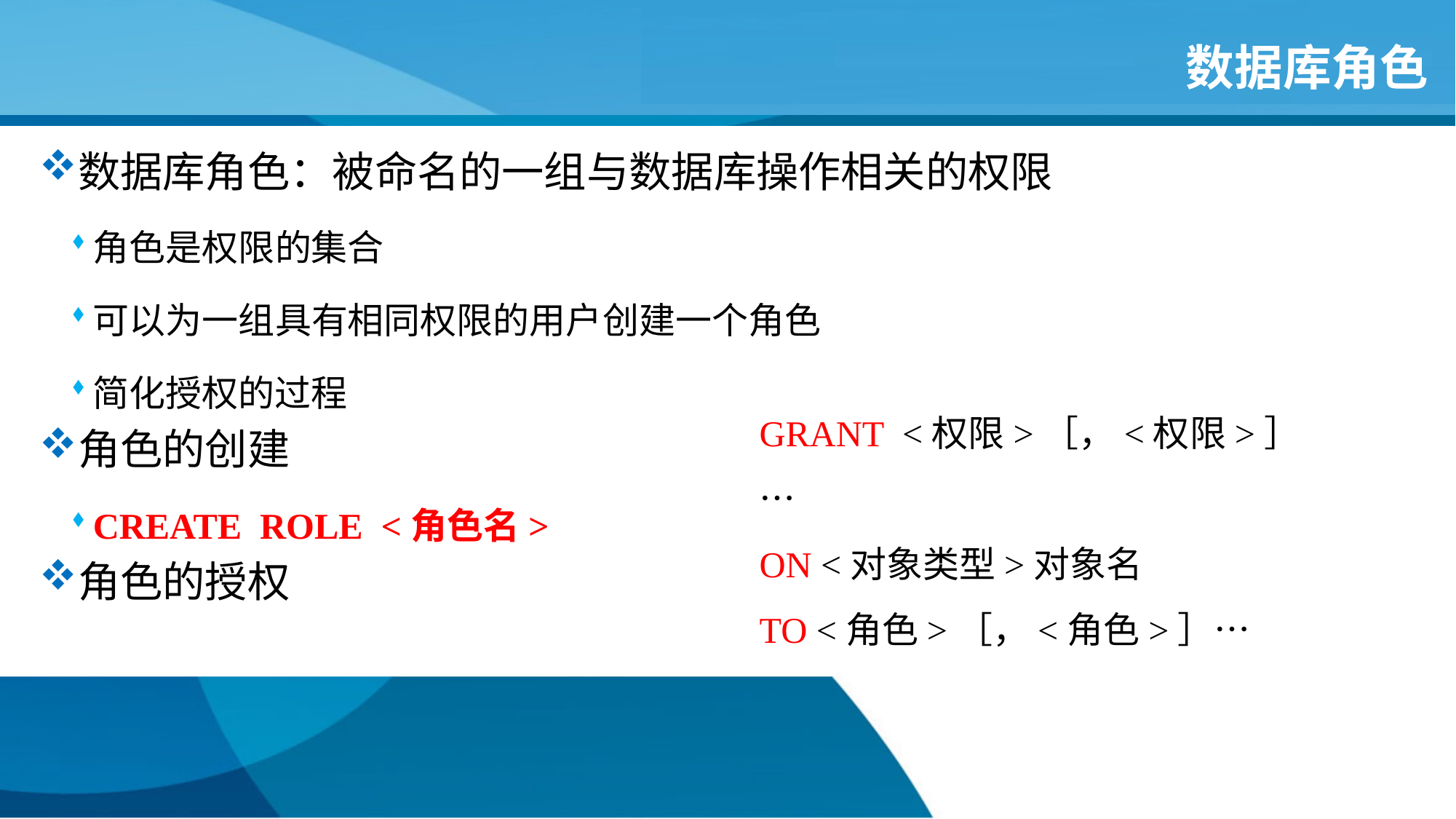

# 数据库角色
数据库角色：被命名的一组与数据库操作相关的权限
角色是权限的集合
可以为一组具有相同权限的用户创建一个角色
简化授权的过程
角色的创建
CREATE  ROLE  <角色名>
角色的授权
GRANT  <权限>［，<权限>］…
ON <对象类型>对象名
TO <角色>［，<角色>］…